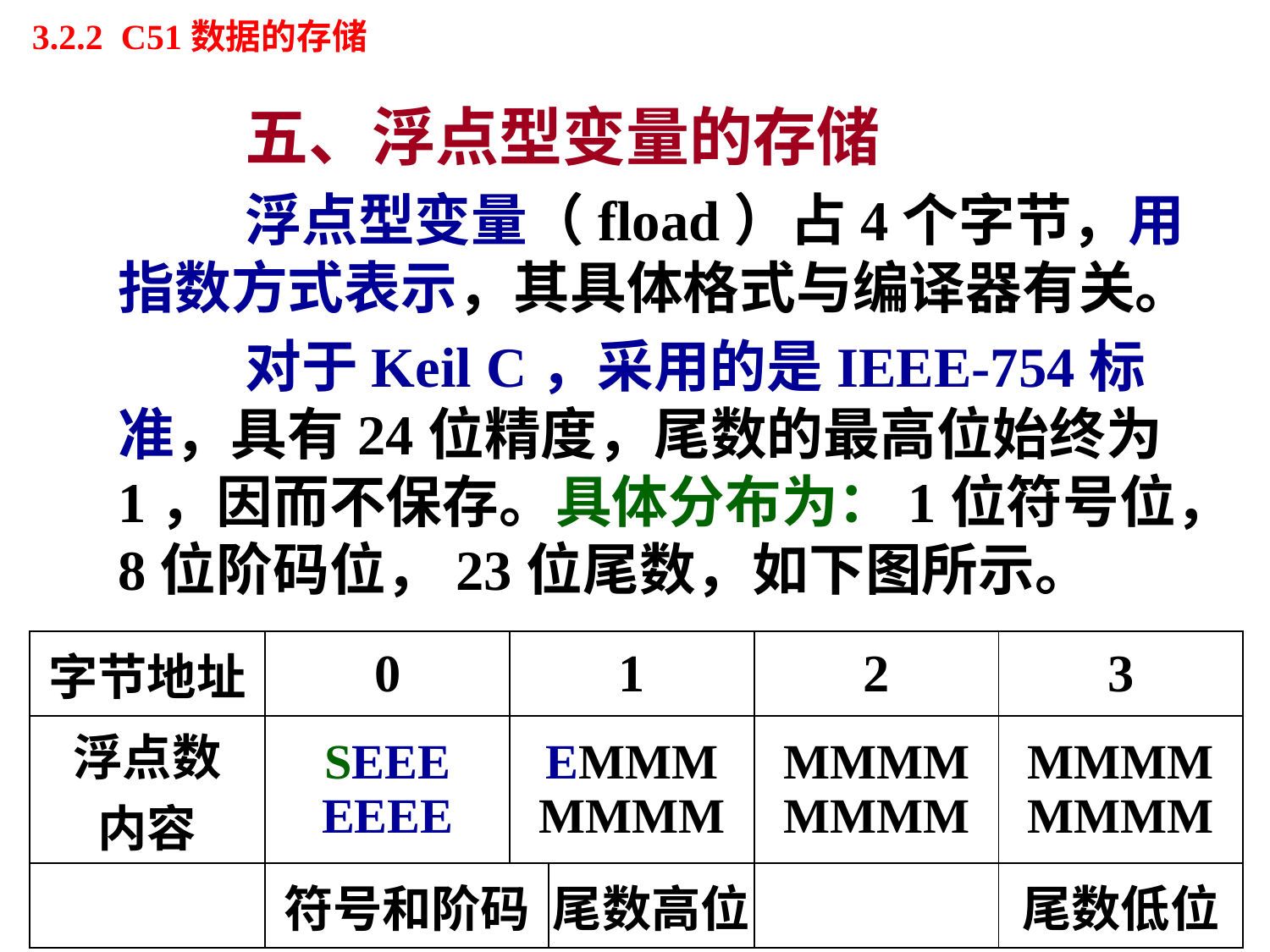

# 3.2.2  C51数据的存储
		五、浮点型变量的存储
		浮点型变量（fload）占4个字节，用指数方式表示，其具体格式与编译器有关。
		对于Keil C，采用的是IEEE-754标准，具有24位精度，尾数的最高位始终为1，因而不保存。具体分布为：1位符号位，8位阶码位，23位尾数，如下图所示。
| 字节地址 | 0 | 1 |  | 2 | 3 |
| --- | --- | --- | --- | --- | --- |
| 浮点数 内容 | SEEE EEEE | EMMM MMMM |  | MMMM MMMM | MMMM MMMM |
|  | 符号和阶码 |  | 尾数高位 |  | 尾数低位 |